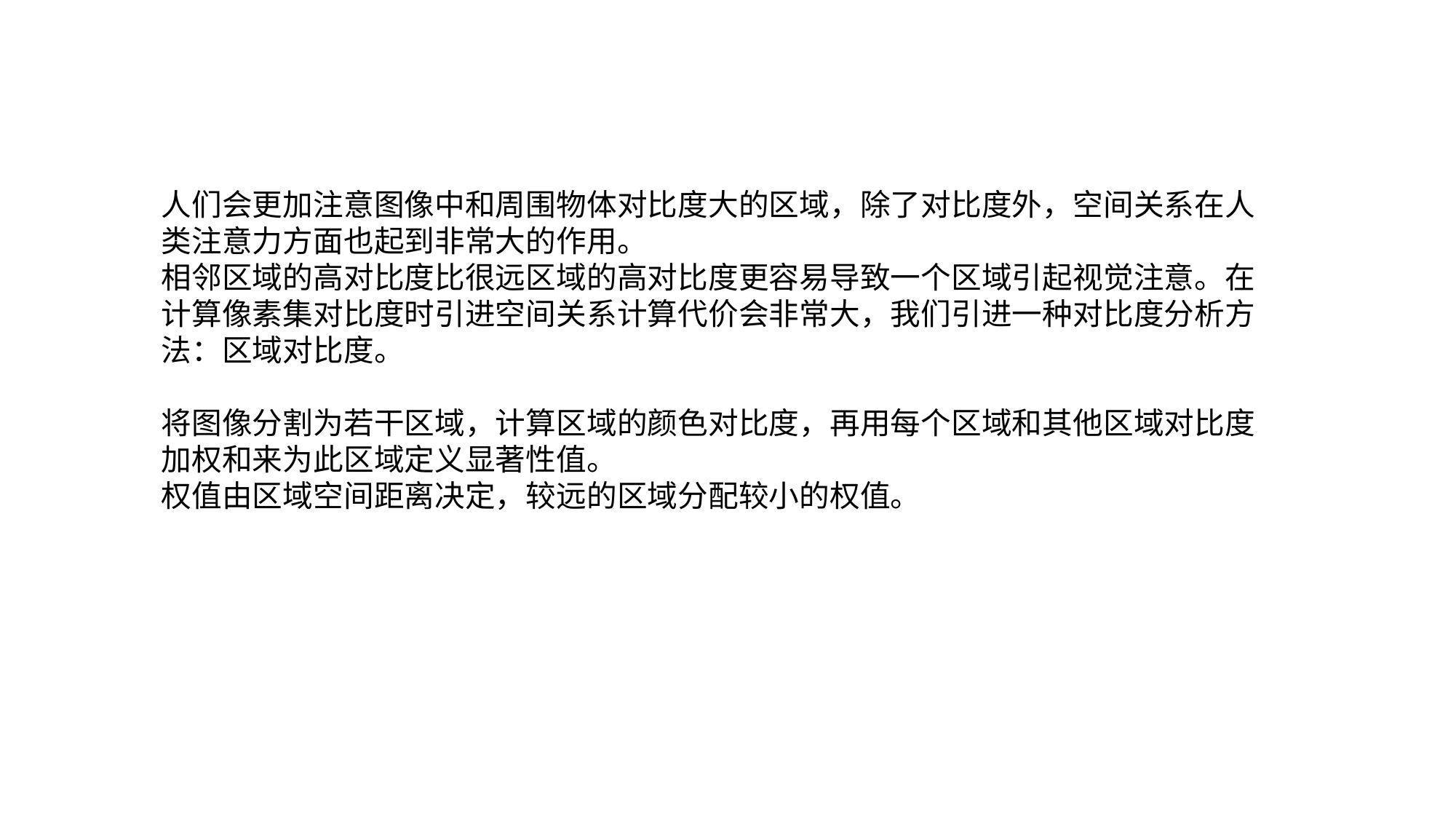

人们会更加注意图像中和周围物体对比度大的区域，除了对比度外，空间关系在人类注意力方面也起到非常大的作用。
相邻区域的高对比度比很远区域的高对比度更容易导致一个区域引起视觉注意。在计算像素集对比度时引进空间关系计算代价会非常大，我们引进一种对比度分析方法：区域对比度。

将图像分割为若干区域，计算区域的颜色对比度，再用每个区域和其他区域对比度加权和来为此区域定义显著性值。
权值由区域空间距离决定，较远的区域分配较小的权值。